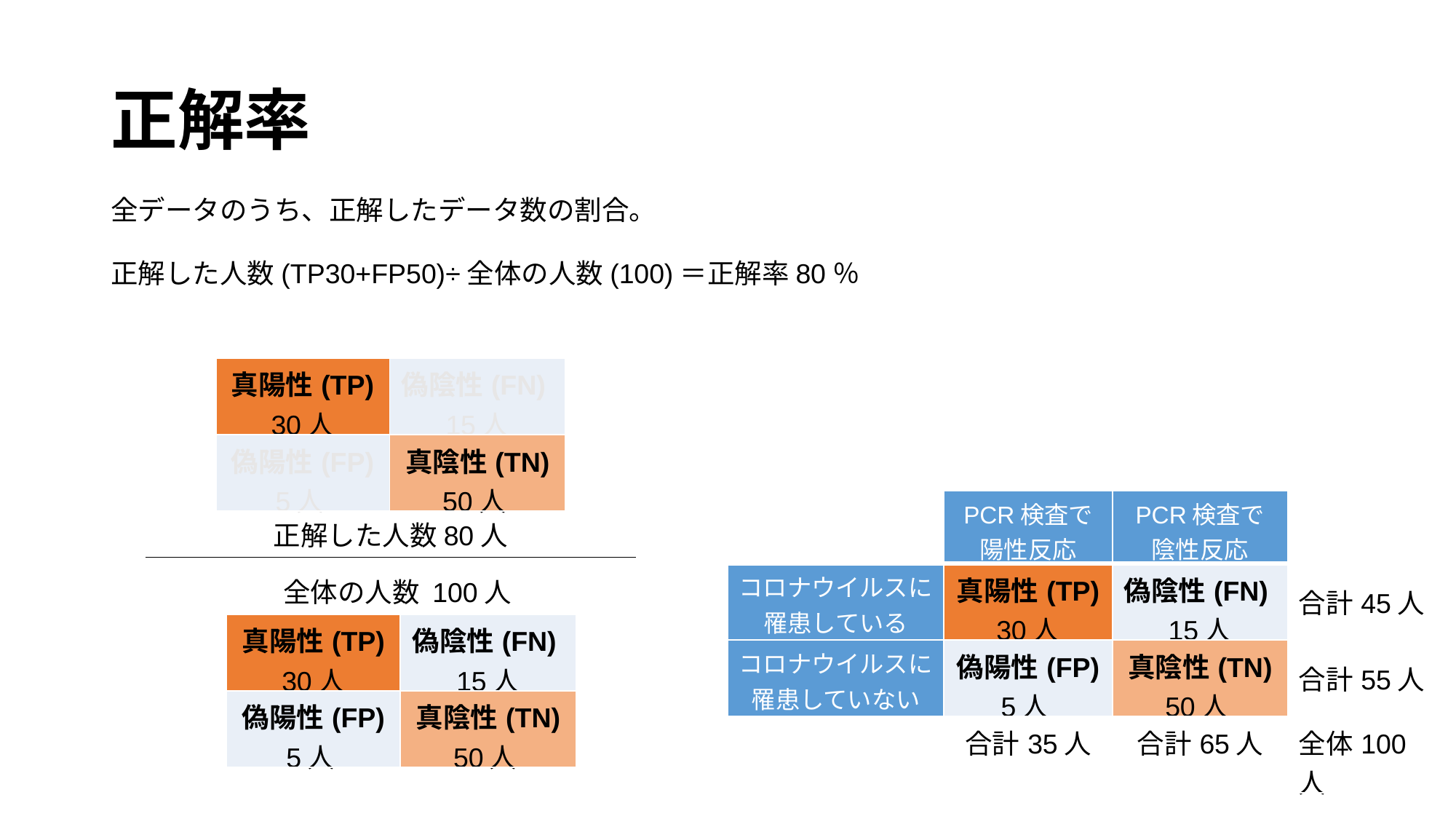

# 正解率
全データのうち、正解したデータ数の割合。

正解した人数(TP30+FP50)÷全体の人数(100)＝正解率80％

| 真陽性(TP) 30人 | 偽陰性(FN) 15人 |
| --- | --- |
| 偽陽性(FP) 5人 | 真陰性(TN) 50人 |
＋

正解した人数80人
全体の人数 100人
|  | PCR検査で 陽性反応 | PCR検査で 陰性反応 |  |
| --- | --- | --- | --- |
| コロナウイルスに 罹患している | 真陽性(TP) 30人 | 偽陰性(FN) 15人 | 合計45人 |
| コロナウイルスに 罹患していない | 偽陽性(FP) 5人 | 真陰性(TN) 50人 | 合計55人 |
|  | 合計35人 | 合計65人 | 全体100人 |
| 真陽性(TP) 30人 | 偽陰性(FN) 15人 |
| --- | --- |
| 偽陽性(FP) 5人 | 真陰性(TN) 50人 |